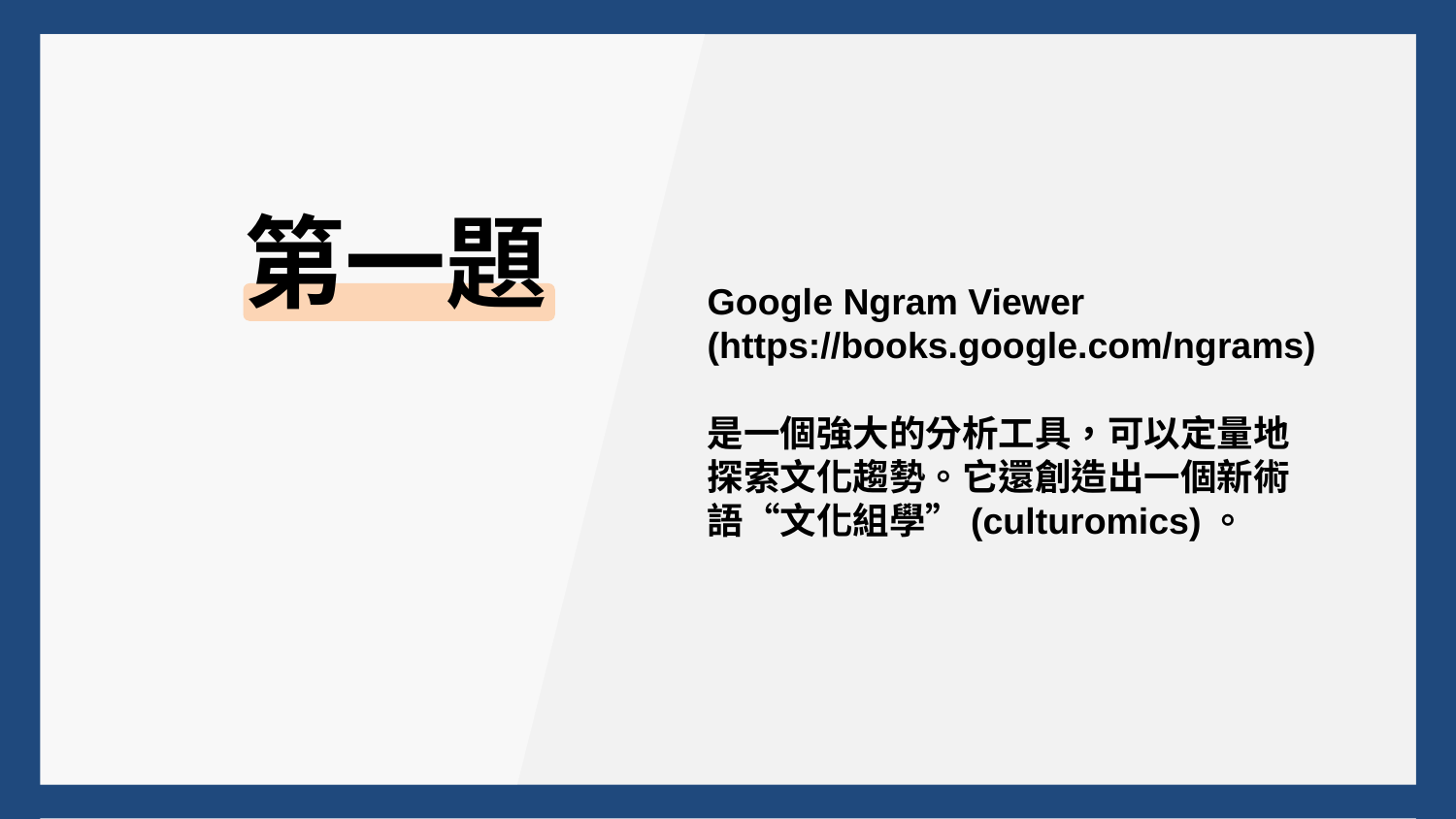

第一題
Google Ngram Viewer (https://books.google.com/ngrams)

是一個強大的分析工具，可以定量地探索文化趨勢。它還創造出一個新術語“文化組學”(culturomics)。